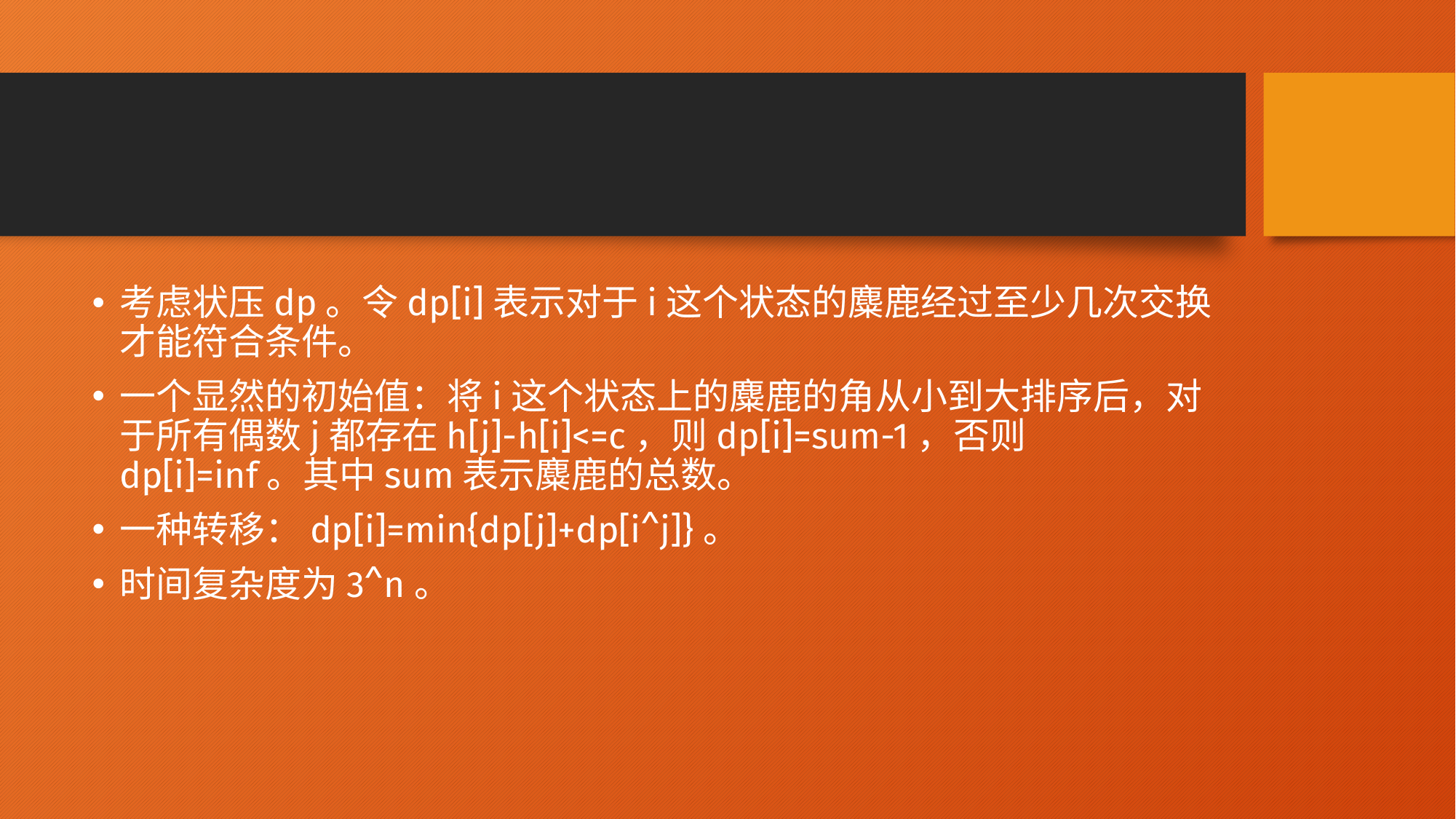

#
考虑状压dp。令dp[i]表示对于i这个状态的麋鹿经过至少几次交换才能符合条件。
一个显然的初始值：将i这个状态上的麋鹿的角从小到大排序后，对于所有偶数j都存在h[j]-h[i]<=c，则dp[i]=sum-1，否则dp[i]=inf。其中sum表示麋鹿的总数。
一种转移：dp[i]=min{dp[j]+dp[i^j]}。
时间复杂度为3^n。